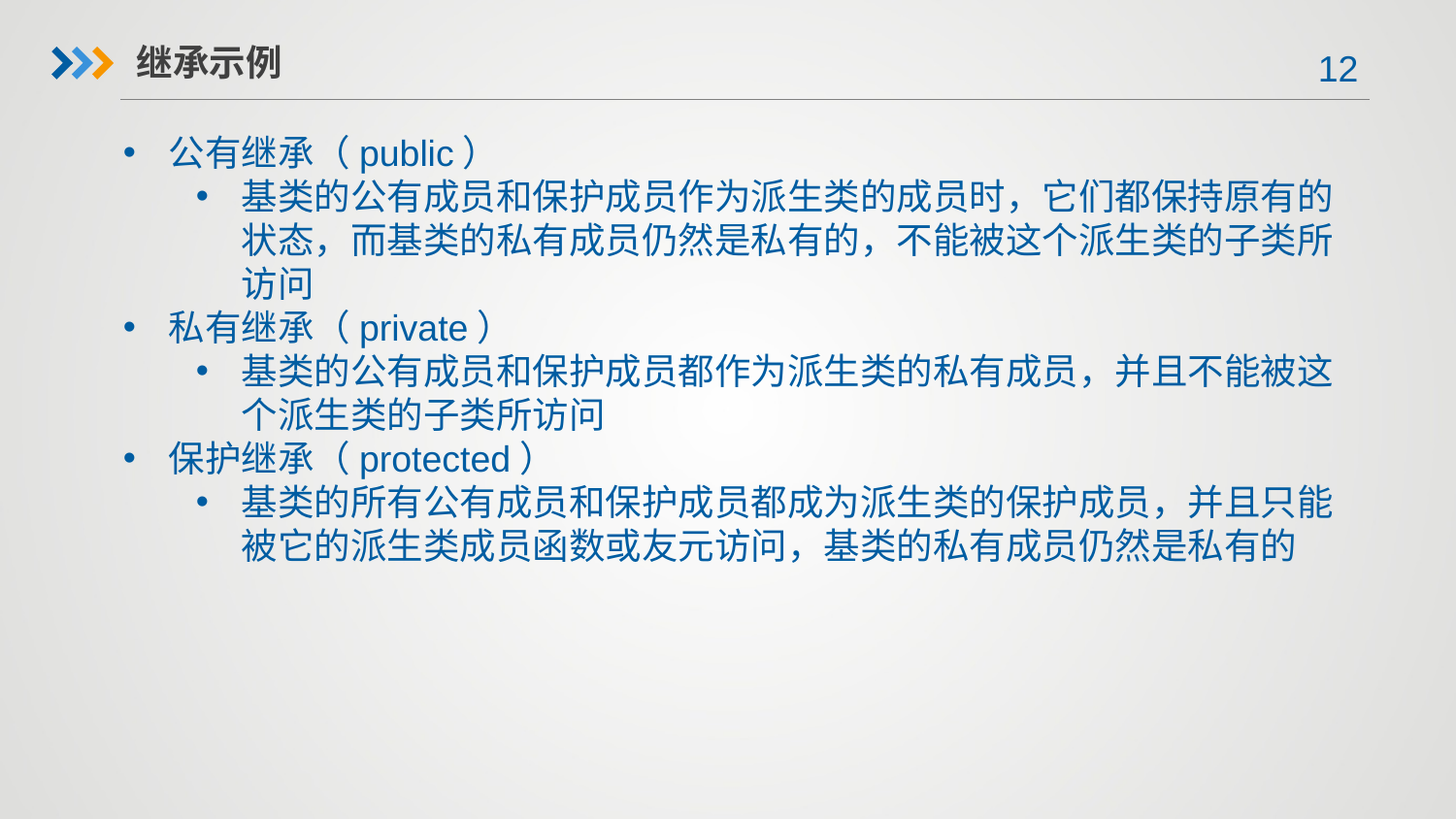

继承示例
公有继承（public）
基类的公有成员和保护成员作为派生类的成员时，它们都保持原有的状态，而基类的私有成员仍然是私有的，不能被这个派生类的子类所访问
私有继承（private）
基类的公有成员和保护成员都作为派生类的私有成员，并且不能被这个派生类的子类所访问
保护继承（protected）
基类的所有公有成员和保护成员都成为派生类的保护成员，并且只能被它的派生类成员函数或友元访问，基类的私有成员仍然是私有的